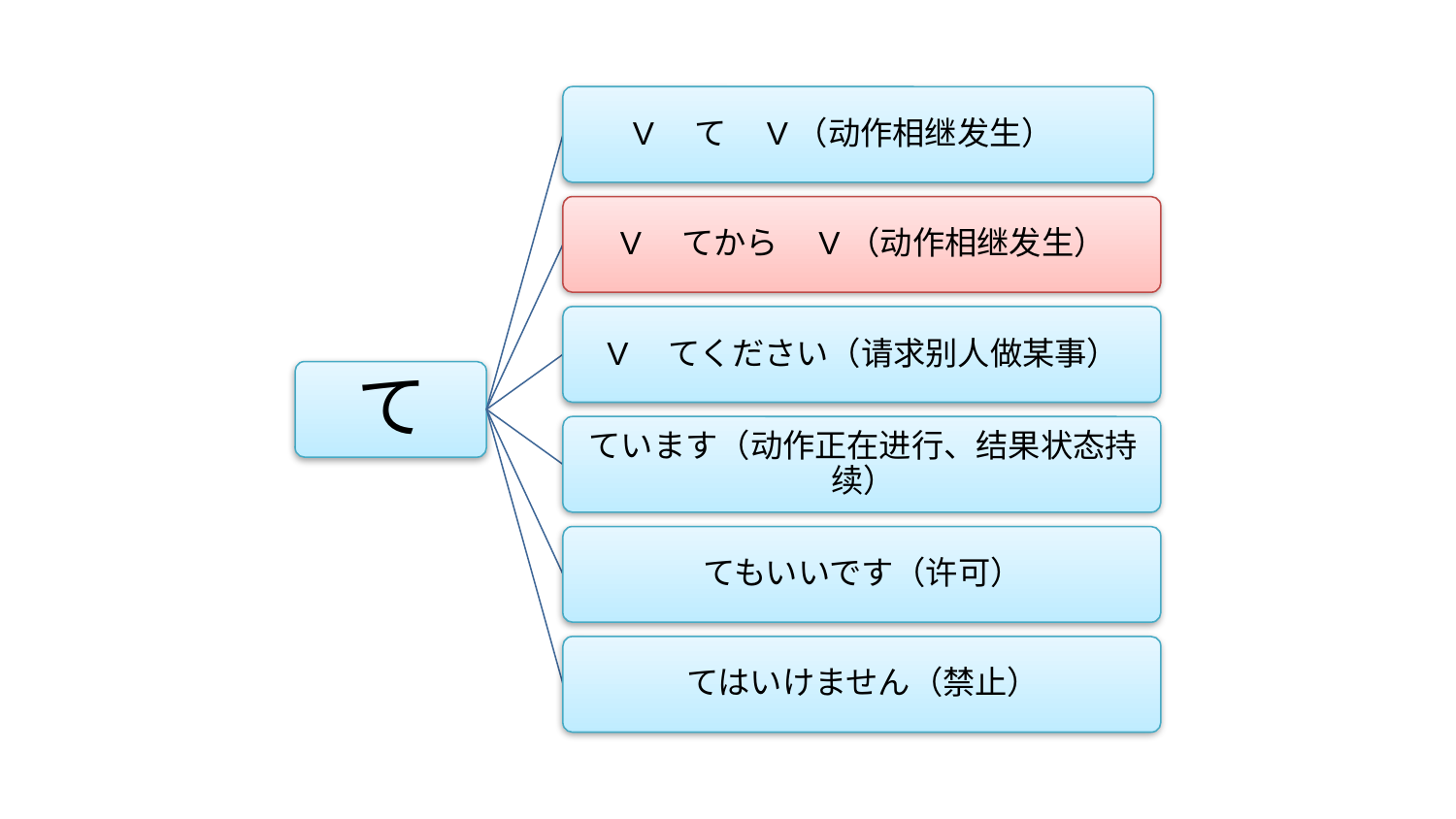

て

V　て　V（动作相继发生）

V　てから　V（动作相继发生）

V　てください（请求别人做某事）

ています（动作正在进行、结果状态持续）

てもいいです（许可）

てはいけません（禁止）